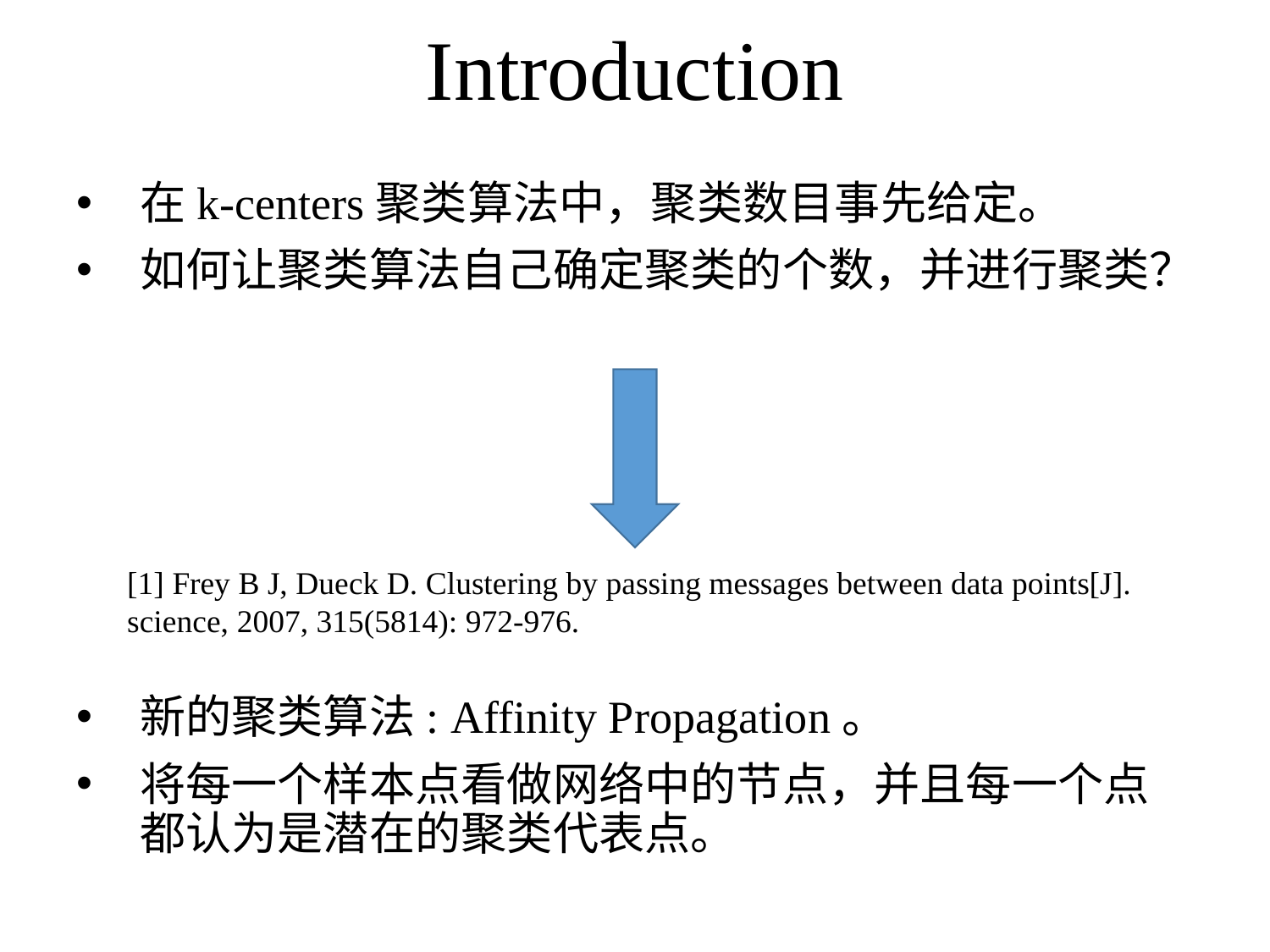

Introduction
在k-centers聚类算法中，聚类数目事先给定。
如何让聚类算法自己确定聚类的个数，并进行聚类？

[1] Frey B J, Dueck D. Clustering by passing messages between data points[J]. science, 2007, 315(5814): 972-976.
新的聚类算法: Affinity Propagation。
将每一个样本点看做网络中的节点，并且每一个点都认为是潜在的聚类代表点。